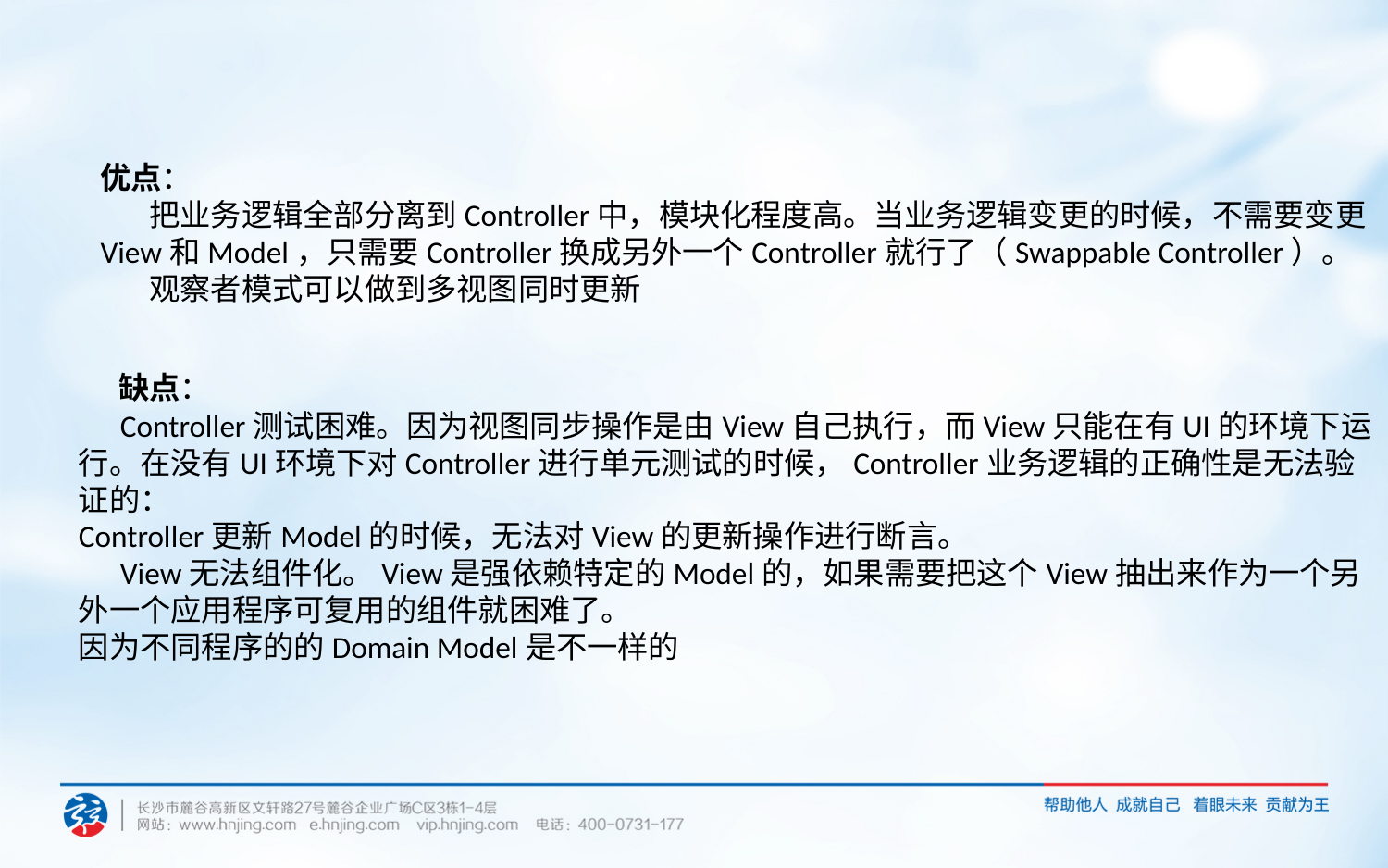

优点：
      把业务逻辑全部分离到Controller中，模块化程度高。当业务逻辑变更的时候，不需要变更View和Model，只需要Controller换成另外一个Controller就行了（Swappable Controller）。
      观察者模式可以做到多视图同时更新
    缺点：
      Controller测试困难。因为视图同步操作是由View自己执行，而View只能在有UI的环境下运行。在没有UI环境下对Controller进行单元测试的时候，Controller业务逻辑的正确性是无法验证的：
Controller更新Model的时候，无法对View的更新操作进行断言。
      View无法组件化。View是强依赖特定的Model的，如果需要把这个View抽出来作为一个另外一个应用程序可复用的组件就困难了。
因为不同程序的的Domain Model是不一样的